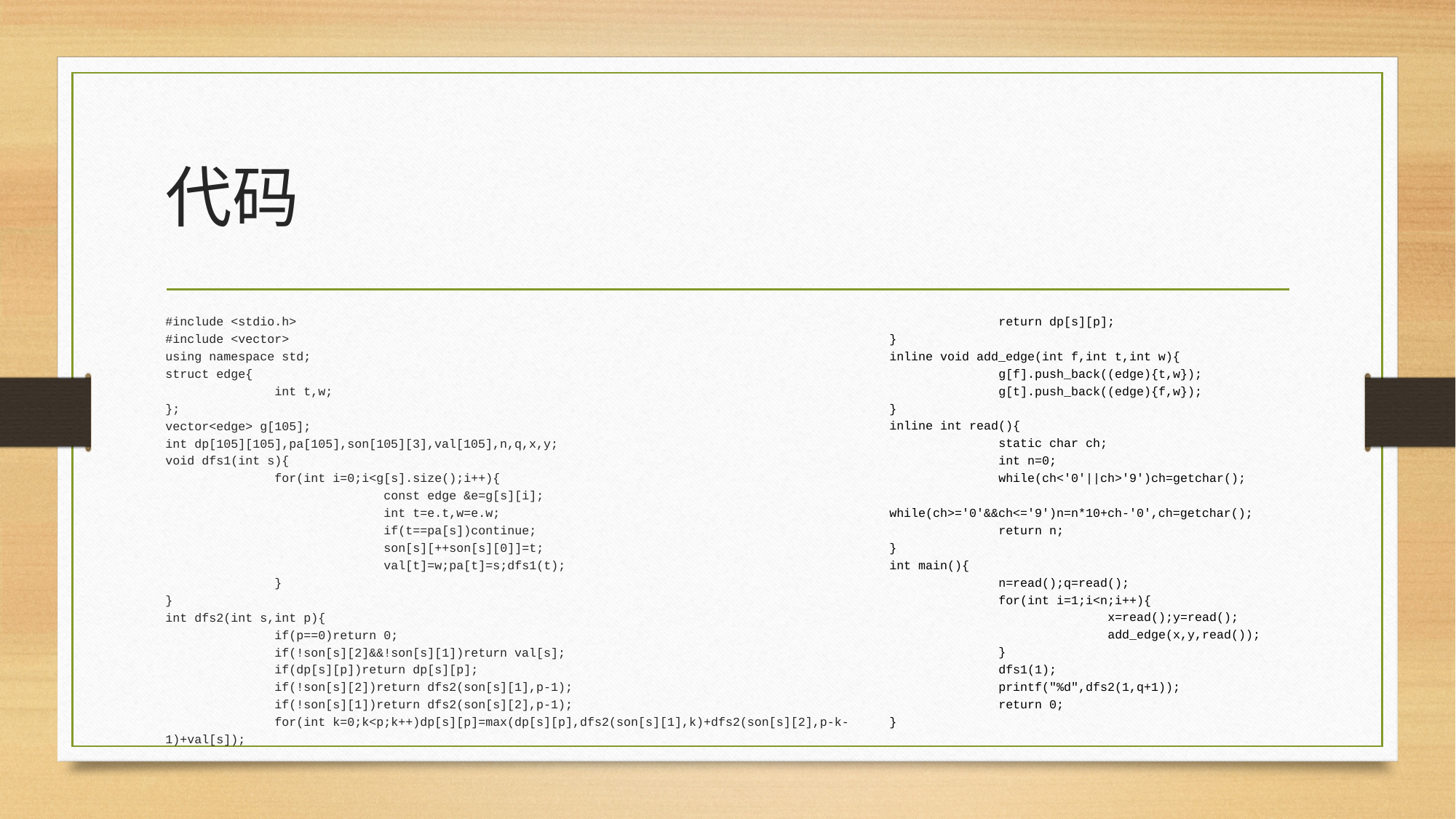

# 代码
#include <stdio.h>
#include <vector>
using namespace std;
struct edge{
	int t,w;
};
vector<edge> g[105];
int dp[105][105],pa[105],son[105][3],val[105],n,q,x,y;
void dfs1(int s){
	for(int i=0;i<g[s].size();i++){
		const edge &e=g[s][i];
		int t=e.t,w=e.w;
		if(t==pa[s])continue;
		son[s][++son[s][0]]=t;
		val[t]=w;pa[t]=s;dfs1(t);
	}
}
int dfs2(int s,int p){
	if(p==0)return 0;
	if(!son[s][2]&&!son[s][1])return val[s];
	if(dp[s][p])return dp[s][p];
	if(!son[s][2])return dfs2(son[s][1],p-1);
	if(!son[s][1])return dfs2(son[s][2],p-1);
	for(int k=0;k<p;k++)dp[s][p]=max(dp[s][p],dfs2(son[s][1],k)+dfs2(son[s][2],p-k-1)+val[s]);

	return dp[s][p];
}
inline void add_edge(int f,int t,int w){
	g[f].push_back((edge){t,w});
	g[t].push_back((edge){f,w});
}
inline int read(){
	static char ch;
	int n=0;
	while(ch<'0'||ch>'9')ch=getchar();
	while(ch>='0'&&ch<='9')n=n*10+ch-'0',ch=getchar();
	return n;
}
int main(){
	n=read();q=read();
	for(int i=1;i<n;i++){
		x=read();y=read();
		add_edge(x,y,read());
	}
	dfs1(1);
	printf("%d",dfs2(1,q+1));
	return 0;
}